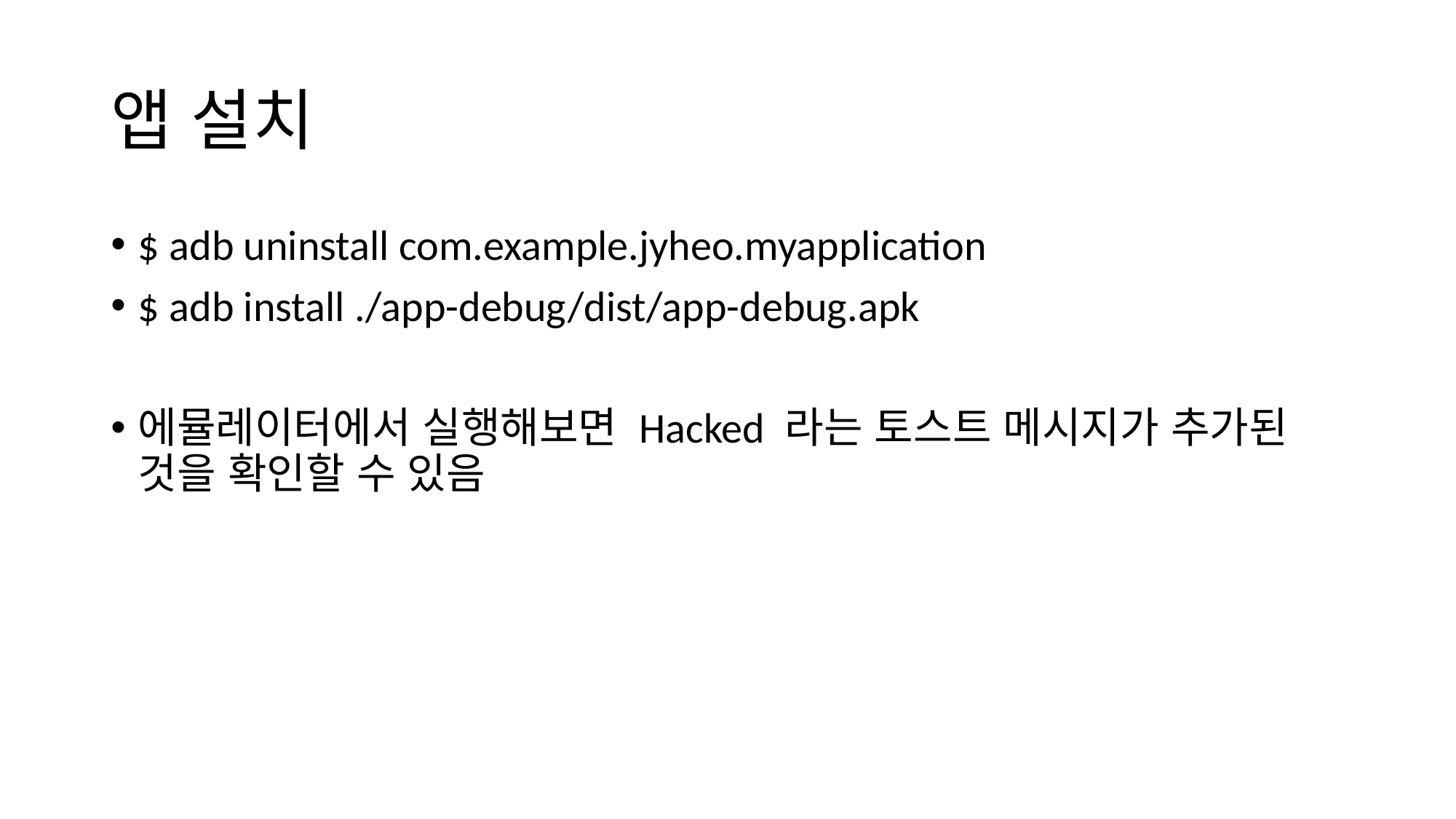

# 앱 설치
$ adb uninstall com.example.jyheo.myapplication
$ adb install ./app-debug/dist/app-debug.apk

에뮬레이터에서 실행해보면 Hacked 라는 토스트 메시지가 추가된 것을 확인할 수 있음